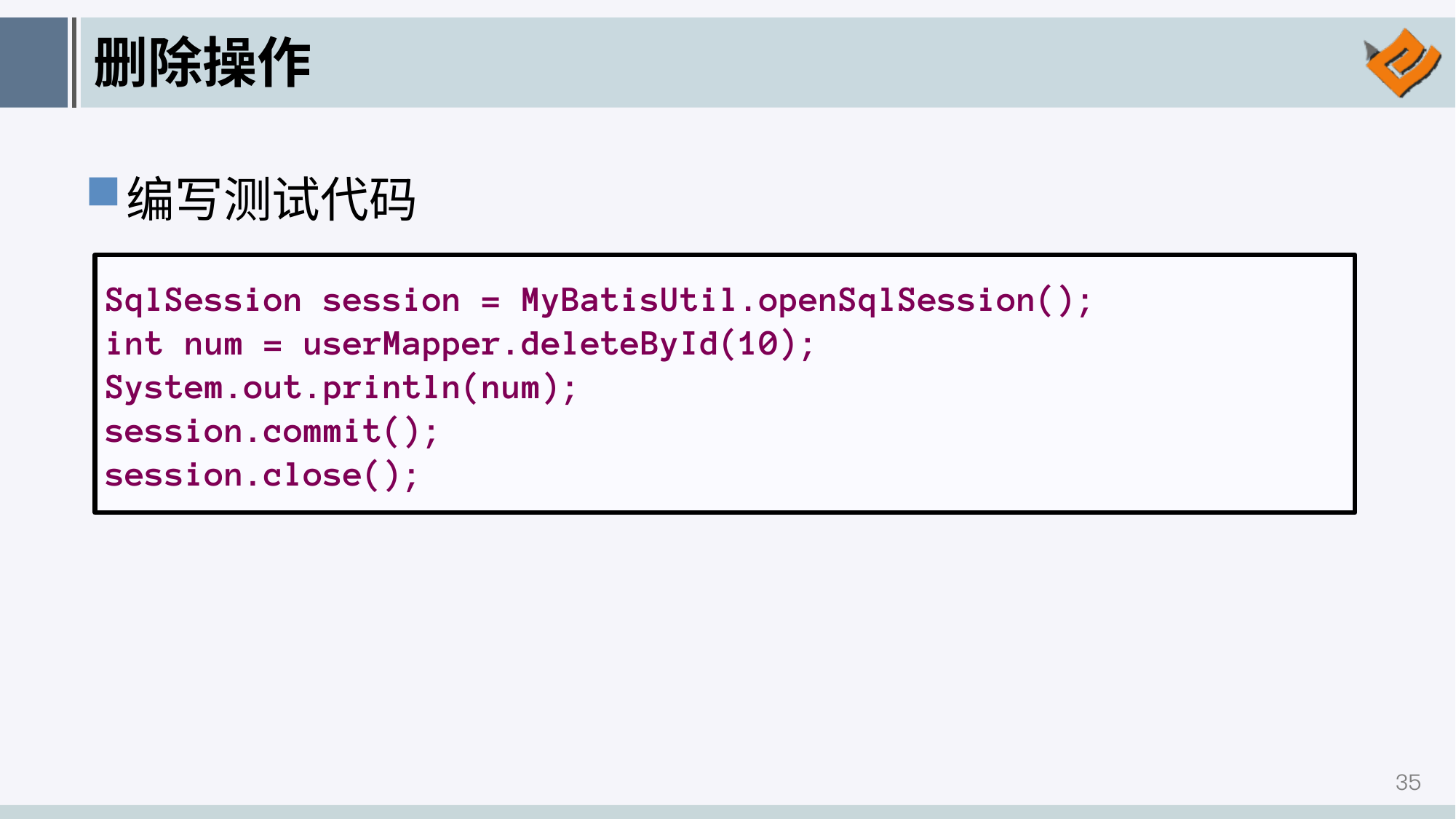

# 删除操作
编写测试代码
SqlSession session = MyBatisUtil.openSqlSession();
int num = userMapper.deleteById(10);
System.out.println(num);
session.commit();
session.close();